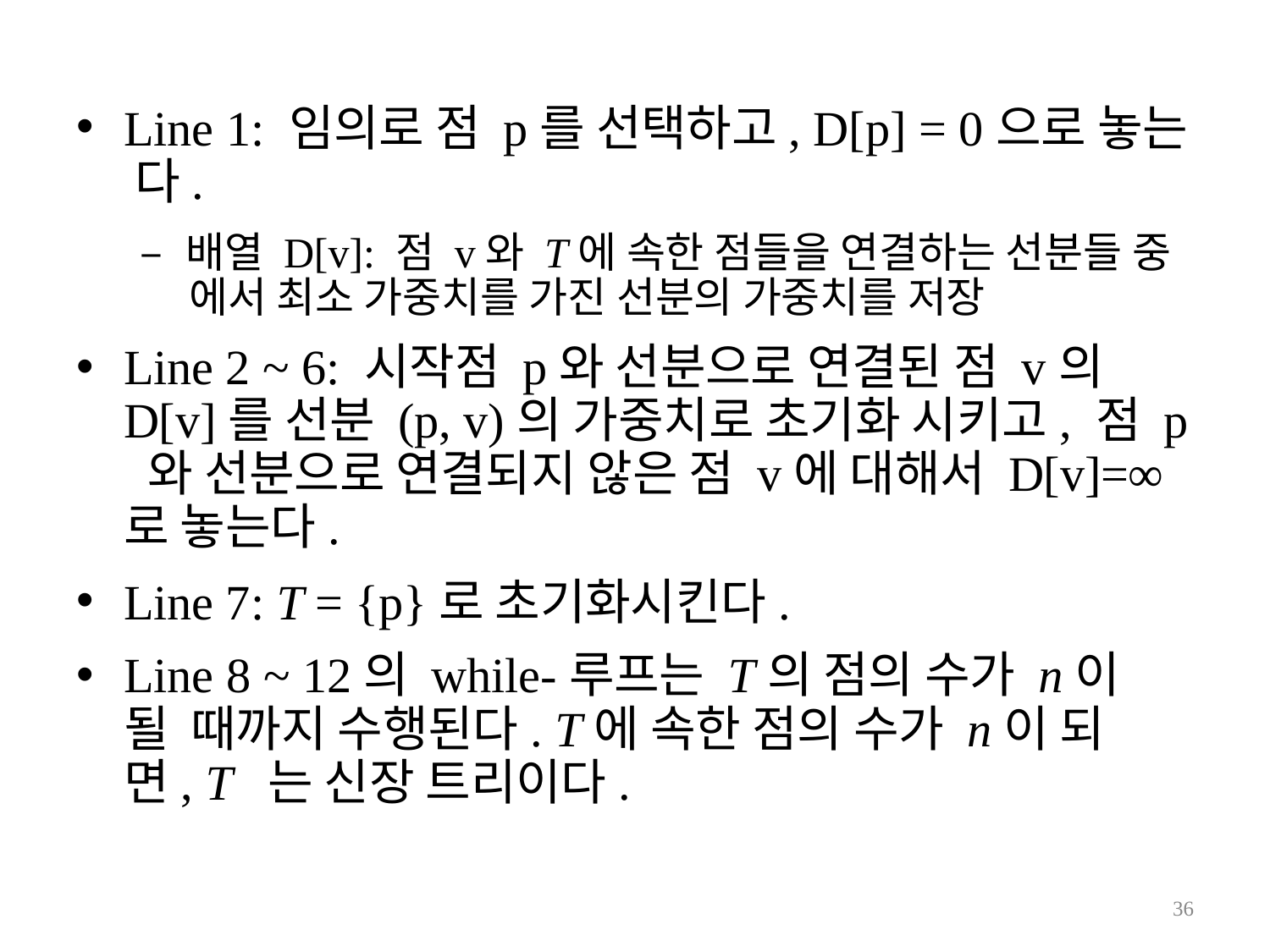

Line 1: 임의로 점 p를 선택하고, D[p] = 0으로 놓는  다.
– 배열 D[v]: 점 v와 T에 속한 점들을 연결하는 선분들 중  에서 최소 가중치를 가진 선분의 가중치를 저장
Line 2 ~ 6: 시작점 p와 선분으로 연결된 점 v의  D[v]를 선분 (p, v)의 가중치로 초기화 시키고, 점 p  와 선분으로 연결되지 않은 점 v에 대해서 D[v]=∞  로 놓는다.
Line 7: T = {p}로 초기화시킨다.
Line 8 ~ 12의 while-루프는 T의 점의 수가 n이 될  때까지 수행된다. T에 속한 점의 수가 n이 되면, T  는 신장 트리이다.
36